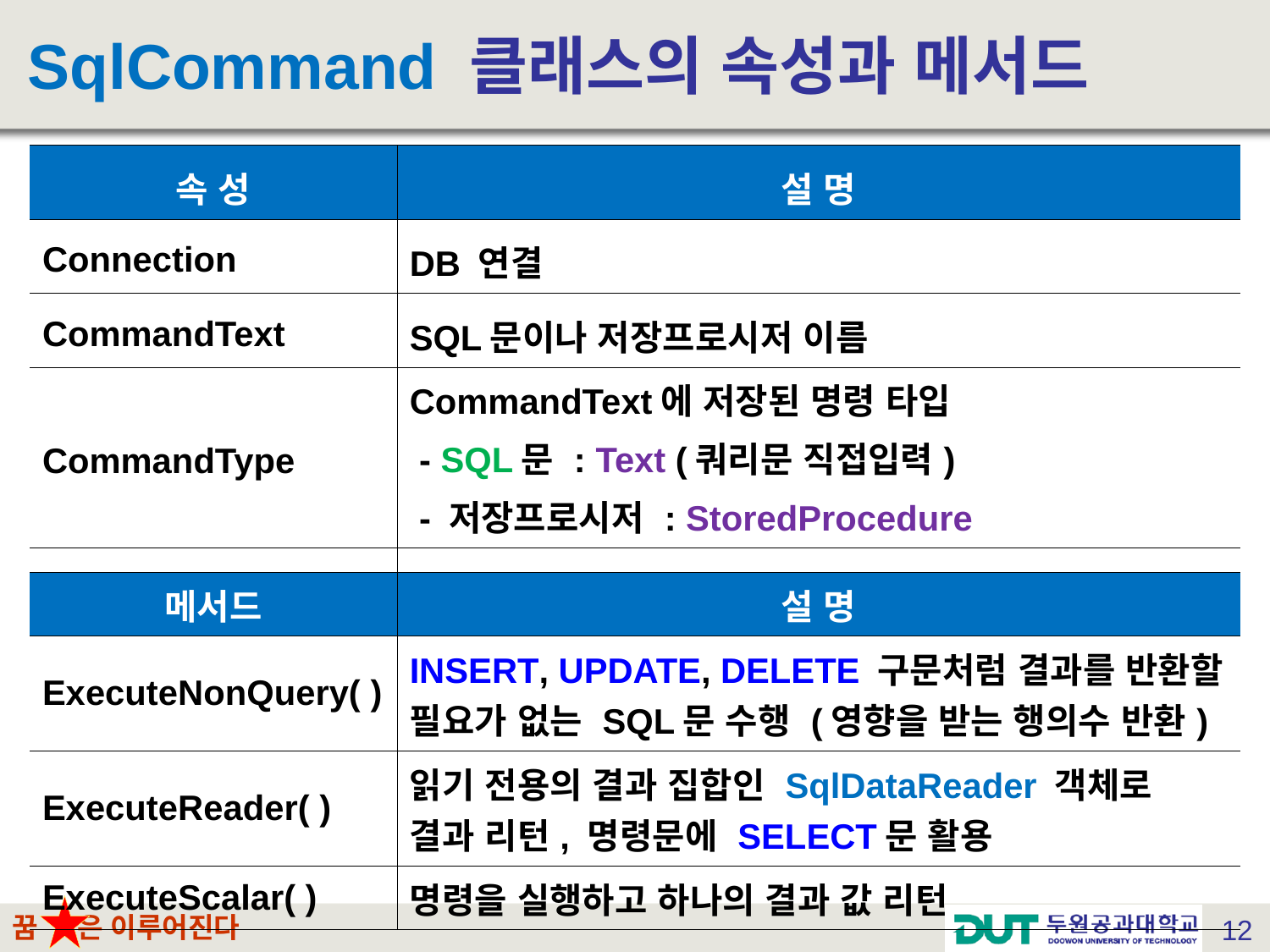

# SqlCommand 클래스의 속성과 메서드
| 속 성 | 설 명 |
| --- | --- |
| Connection | DB 연결 |
| CommandText | SQL문이나 저장프로시저 이름 |
| CommandType | CommandText에 저장된 명령 타입 - SQL문 : Text (쿼리문 직접입력) - 저장프로시저 : StoredProcedure |
| ComandTimeout | 지정된 시간보다 지연되면 SQL문의 실행을 취소함 |
| 메서드 | 설 명 |
| --- | --- |
| ExecuteNonQuery( ) | INSERT, UPDATE, DELETE 구문처럼 결과를 반환할 필요가 없는 SQL문 수행 (영향을 받는 행의수 반환) |
| ExecuteReader( ) | 읽기 전용의 결과 집합인 SqlDataReader 객체로 결과 리턴, 명령문에 SELECT문 활용 |
| ExecuteScalar( ) | 명령을 실행하고 하나의 결과 값 리턴 |